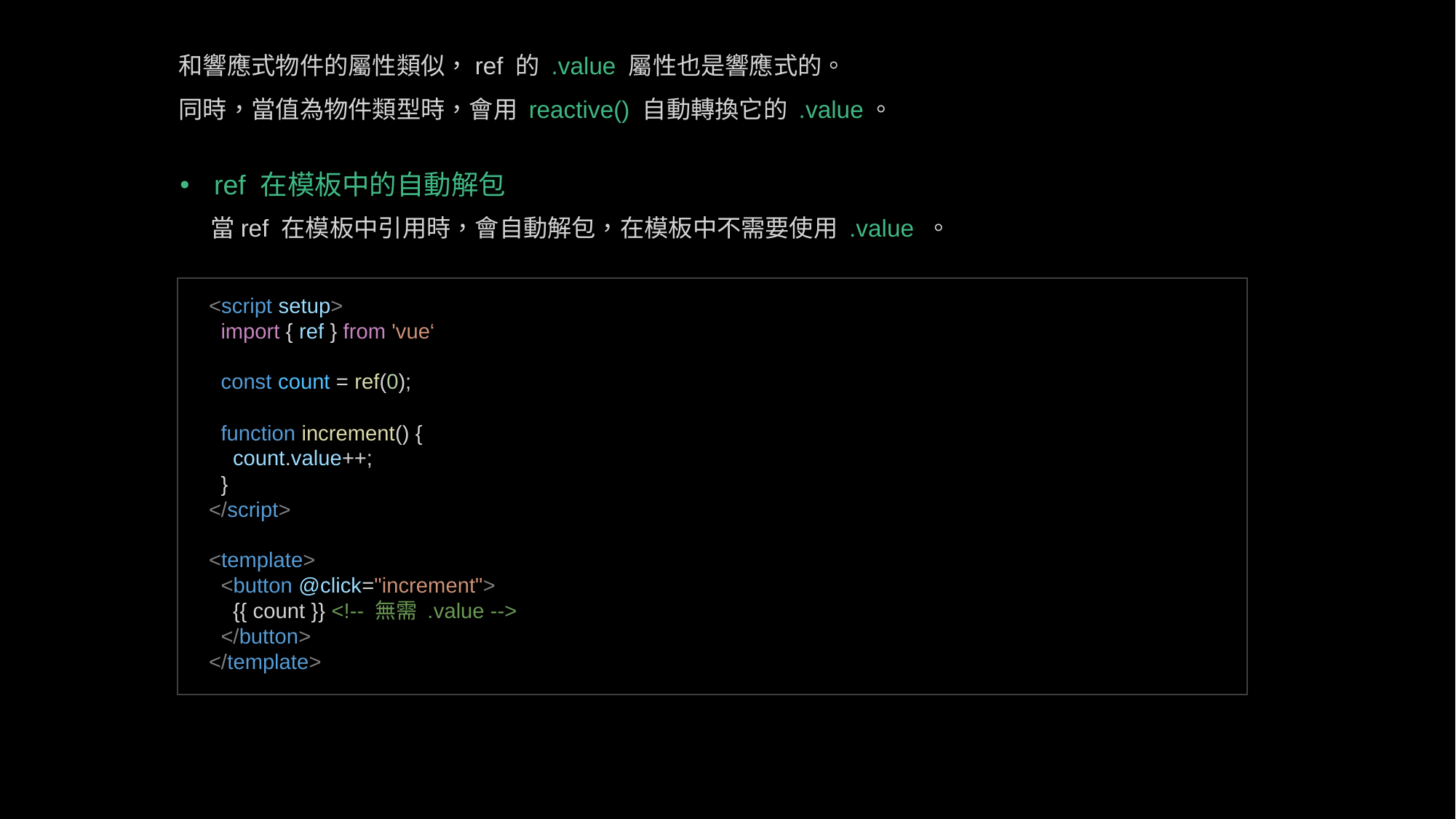

和響應式物件的屬性類似，ref 的 .value 屬性也是響應式的。
同時，當值為物件類型時，會用 reactive() 自動轉換它的 .value。
ref 在模板中的自動解包
當ref 在模板中引用時，會自動解包，在模板中不需要使用 .value 。

<script setup>
  import { ref } from 'vue‘
  const count = ref(0);
  function increment() {
    count.value++;
  }
</script>
<template>
  <button @click="increment">
    {{ count }} <!-- 無需 .value -->
  </button>
</template>